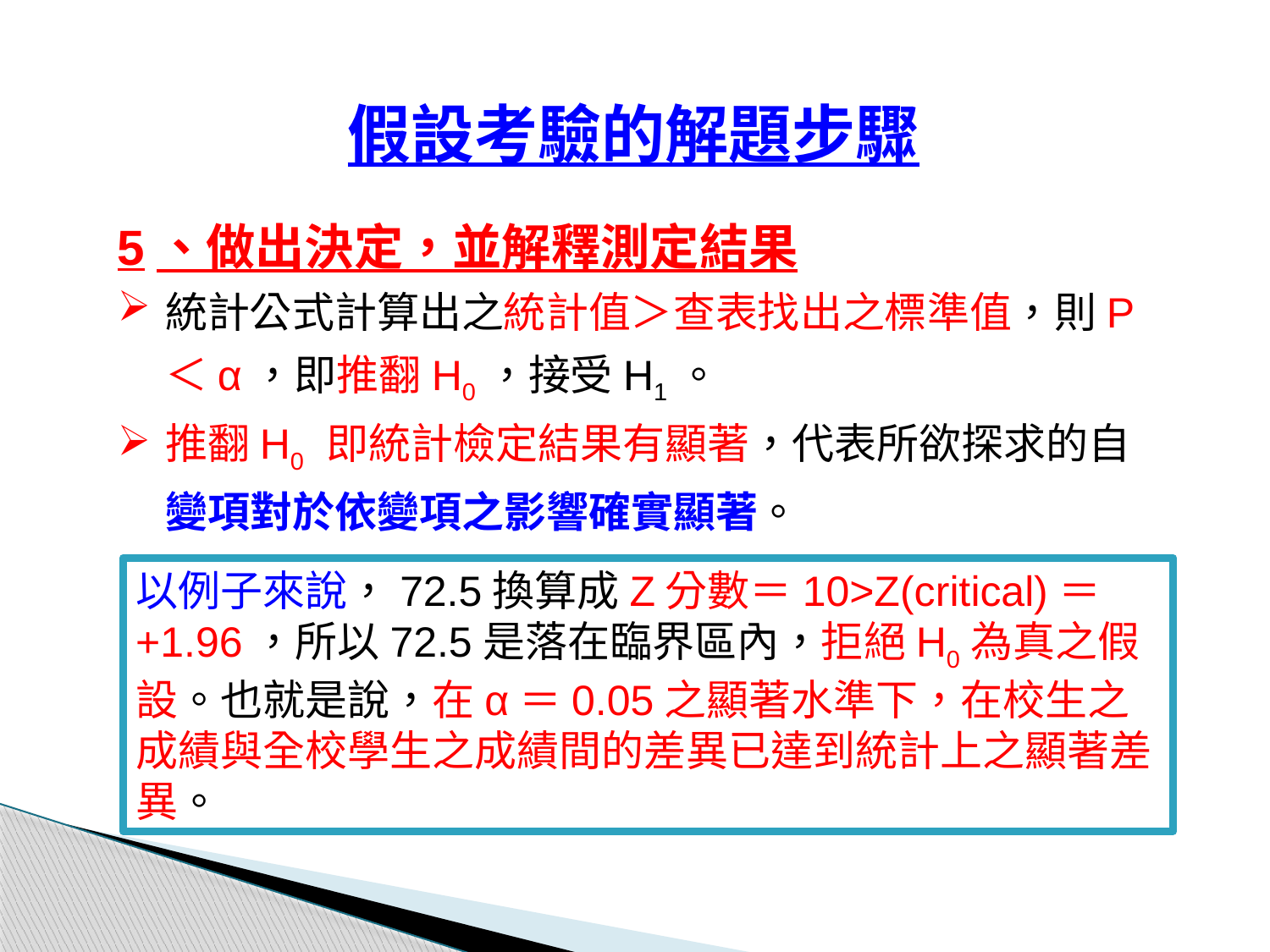

假設考驗的解題步驟
5、做出決定，並解釋測定結果
統計公式計算出之統計值＞查表找出之標準值，則P＜α，即推翻H0，接受H1。
推翻H0 即統計檢定結果有顯著，代表所欲探求的自變項對於依變項之影響確實顯著。
以例子來說，72.5換算成Z分數＝10>Z(critical)＝+1.96，所以72.5是落在臨界區內，拒絕H0為真之假設。也就是說，在α＝0.05之顯著水準下，在校生之成績與全校學生之成績間的差異已達到統計上之顯著差異。